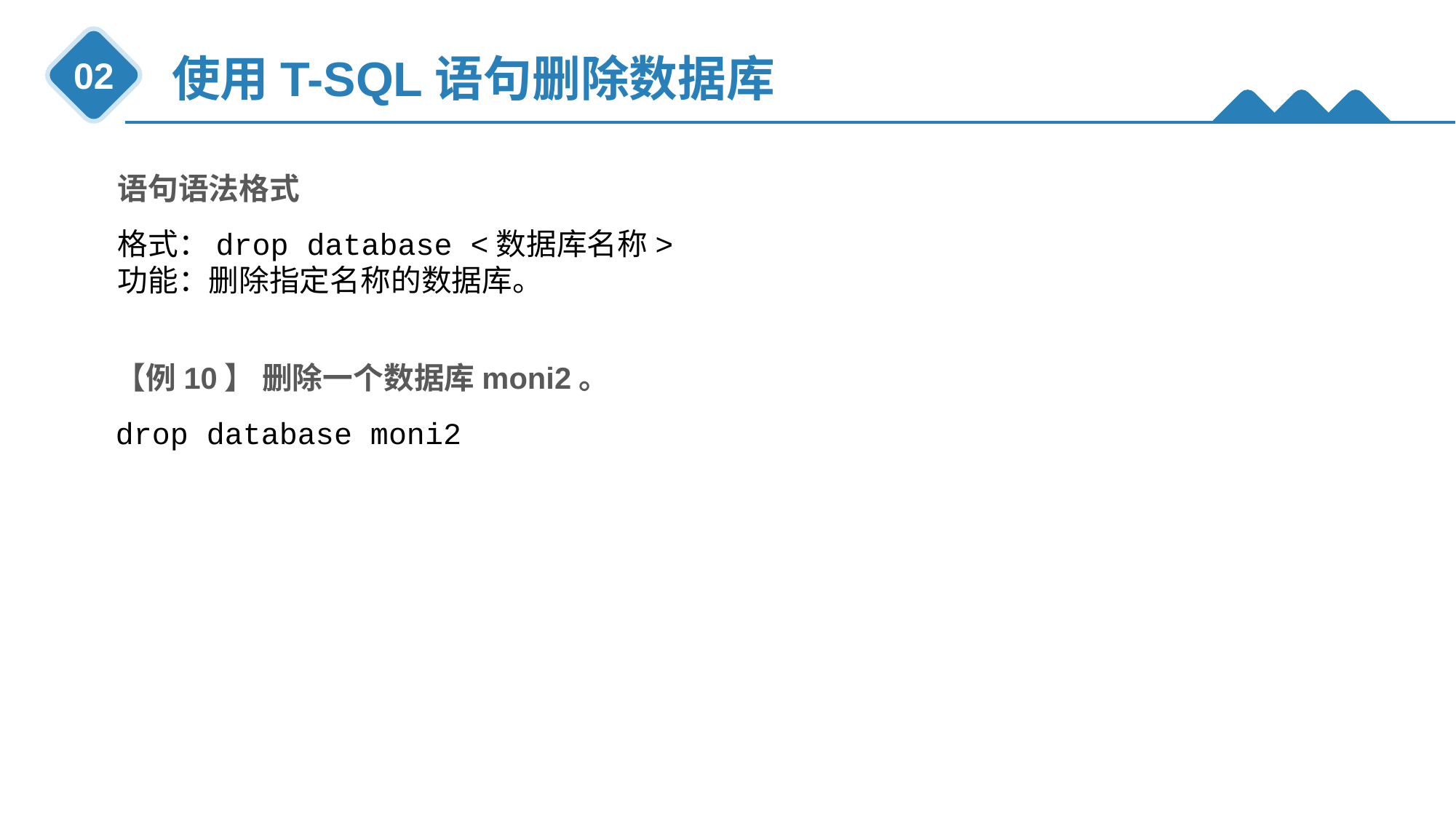

使用T-SQL语句删除数据库
02

语句语法格式
格式：drop database <数据库名称>
功能：删除指定名称的数据库。
【例10】 删除一个数据库moni2。
drop database moni2